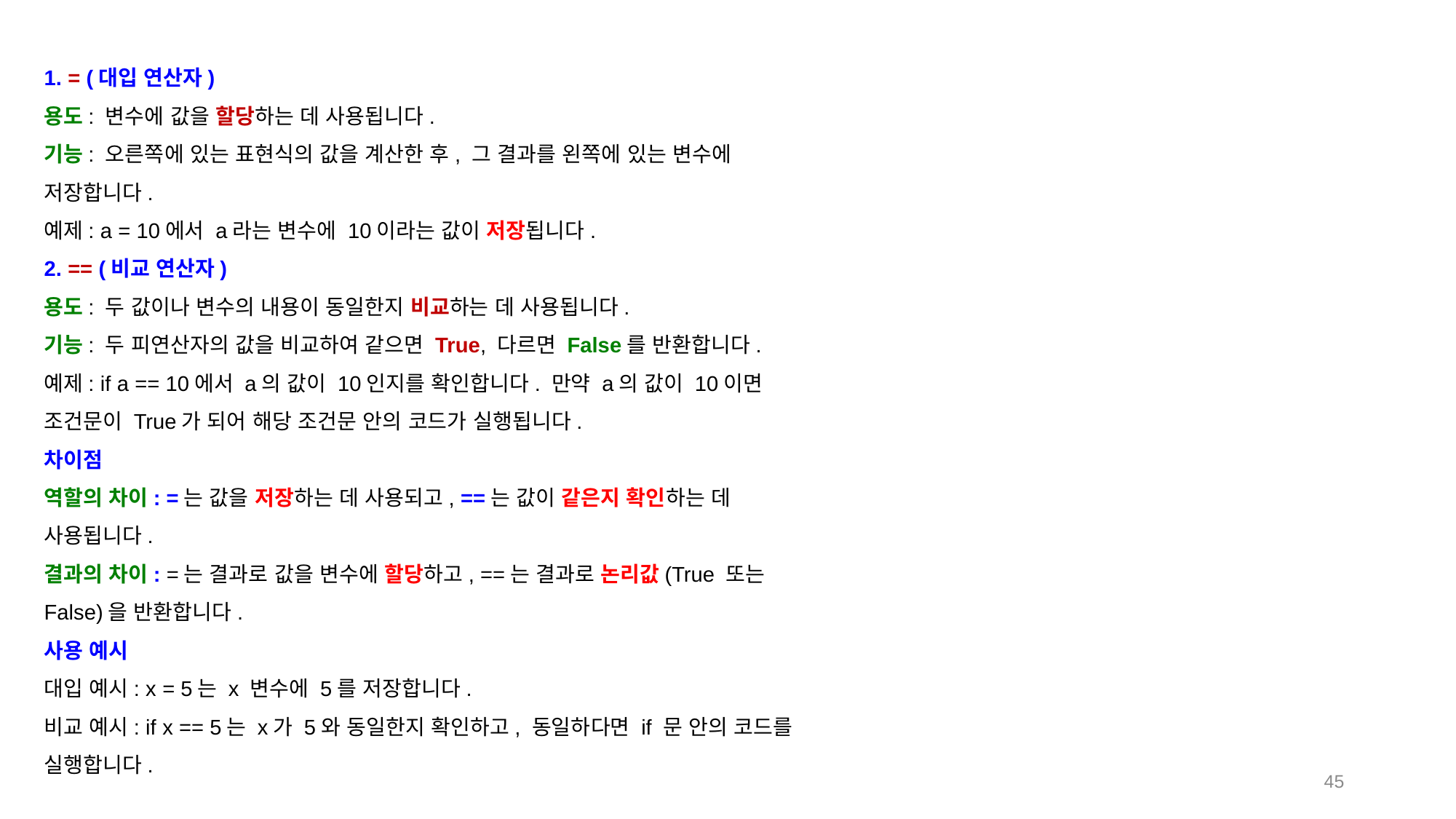

1. = (대입 연산자)
용도: 변수에 값을 할당하는 데 사용됩니다.
기능: 오른쪽에 있는 표현식의 값을 계산한 후, 그 결과를 왼쪽에 있는 변수에 저장합니다.
예제: a = 10에서 a라는 변수에 10이라는 값이 저장됩니다.
2. == (비교 연산자)
용도: 두 값이나 변수의 내용이 동일한지 비교하는 데 사용됩니다.
기능: 두 피연산자의 값을 비교하여 같으면 True, 다르면 False를 반환합니다.
예제: if a == 10에서 a의 값이 10인지를 확인합니다. 만약 a의 값이 10이면 조건문이 True가 되어 해당 조건문 안의 코드가 실행됩니다.
차이점
역할의 차이: =는 값을 저장하는 데 사용되고, ==는 값이 같은지 확인하는 데 사용됩니다.
결과의 차이: =는 결과로 값을 변수에 할당하고, ==는 결과로 논리값(True 또는 False)을 반환합니다.
사용 예시
대입 예시: x = 5는 x 변수에 5를 저장합니다.
비교 예시: if x == 5는 x가 5와 동일한지 확인하고, 동일하다면 if 문 안의 코드를 실행합니다.
45